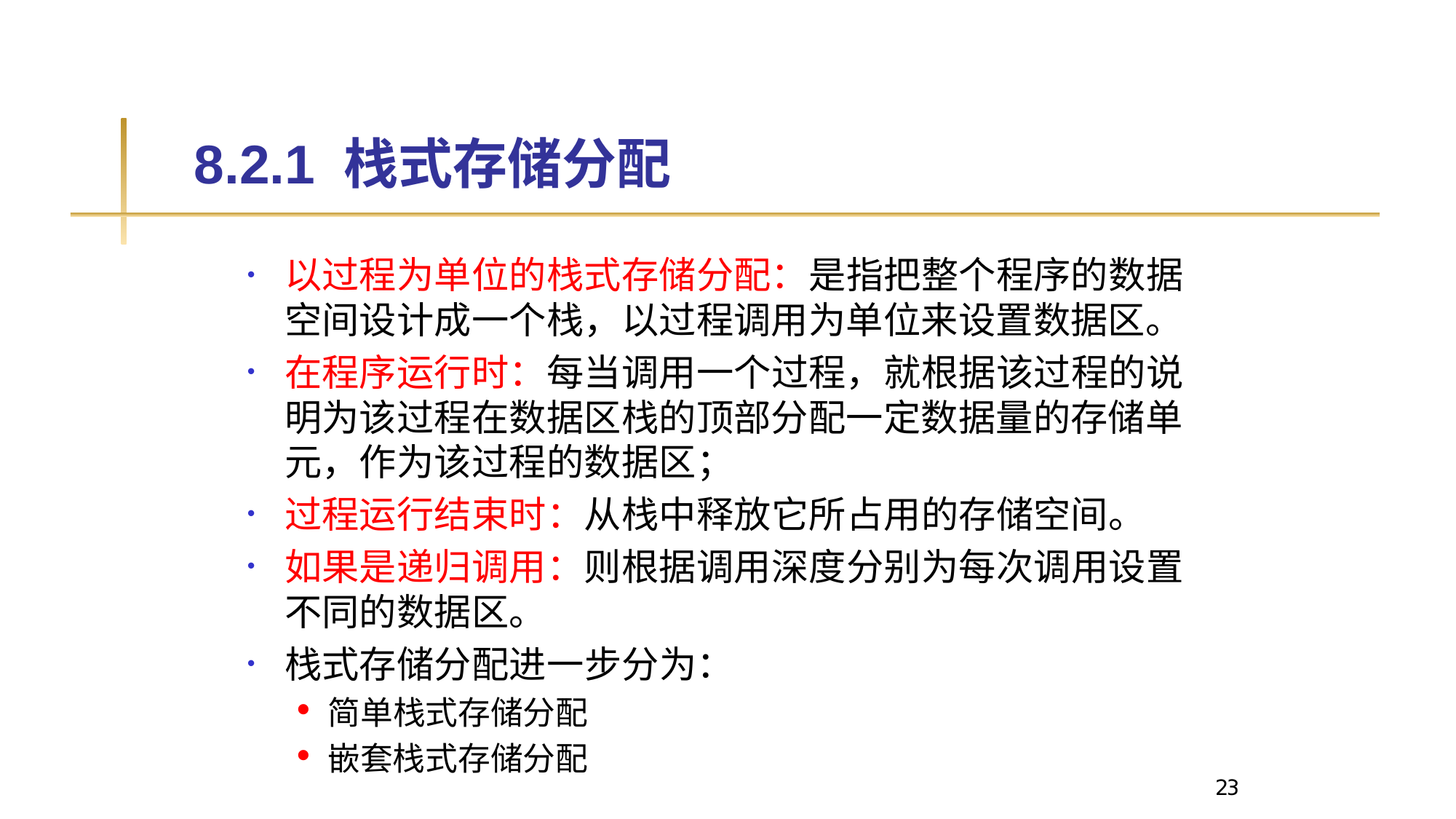

# 8.2.1 栈式存储分配
以过程为单位的栈式存储分配：是指把整个程序的数据空间设计成一个栈，以过程调用为单位来设置数据区。
在程序运行时：每当调用一个过程，就根据该过程的说明为该过程在数据区栈的顶部分配一定数据量的存储单元，作为该过程的数据区；
过程运行结束时：从栈中释放它所占用的存储空间。
如果是递归调用：则根据调用深度分别为每次调用设置不同的数据区。
栈式存储分配进一步分为：
简单栈式存储分配
嵌套栈式存储分配
23